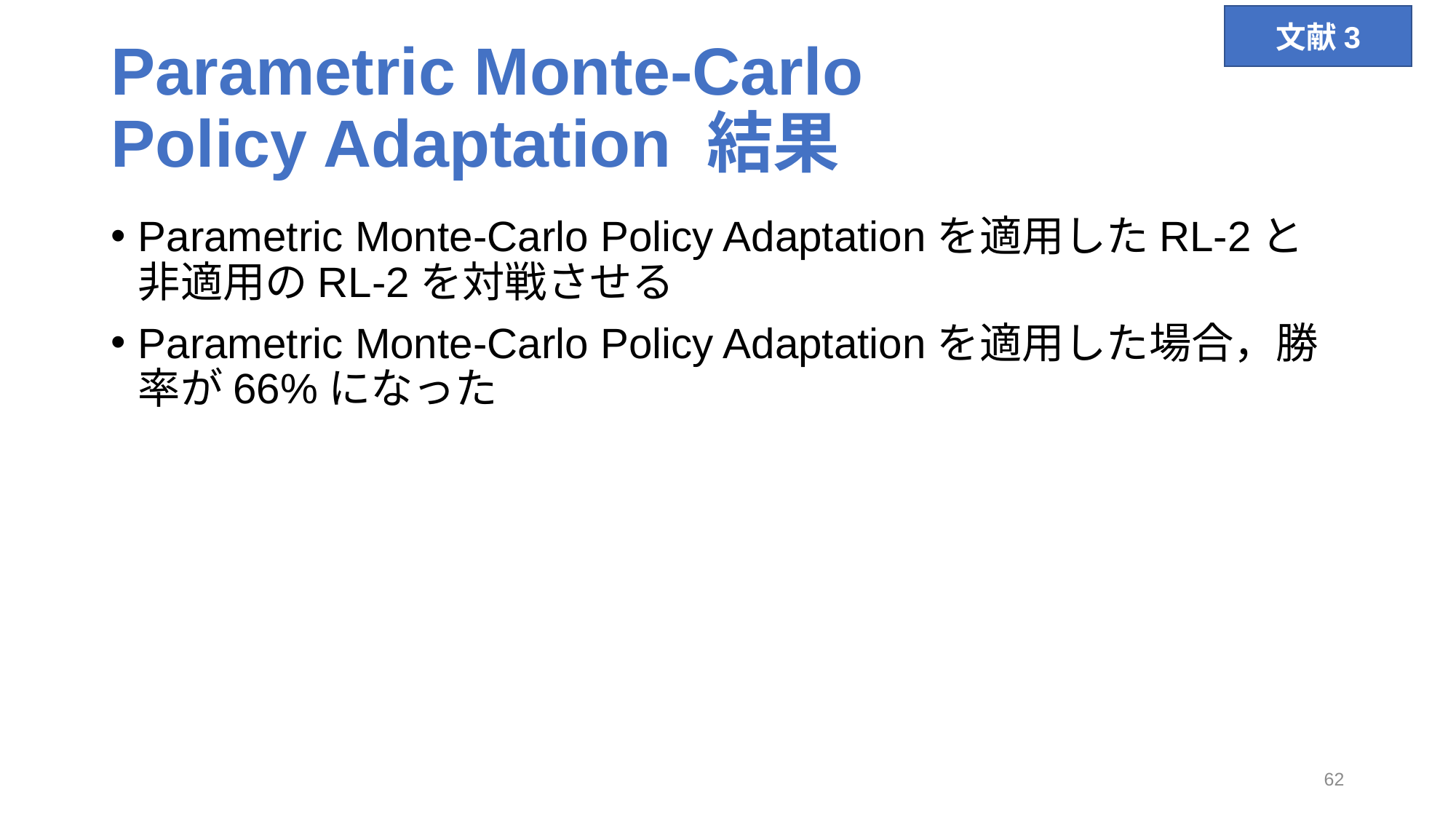

文献3
# Parametric Monte-Carlo Policy Adaptation 結果
Parametric Monte-Carlo Policy Adaptationを適用したRL-2と 非適用のRL-2を対戦させる
Parametric Monte-Carlo Policy Adaptationを適用した場合，勝率が66%になった

62